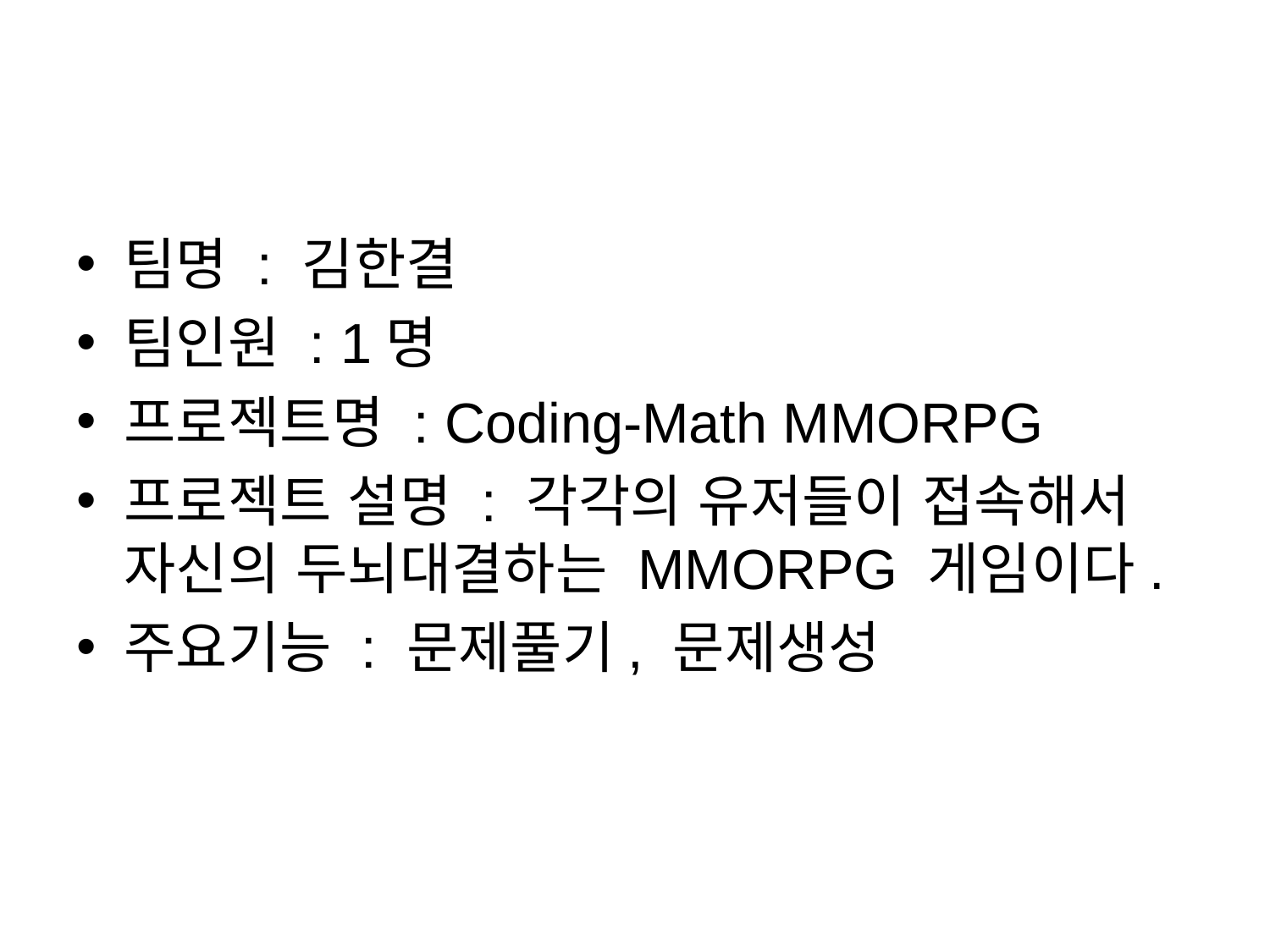

#
팀명 : 김한결
팀인원 : 1명
프로젝트명 : Coding-Math MMORPG
프로젝트 설명 : 각각의 유저들이 접속해서 자신의 두뇌대결하는 MMORPG 게임이다.
주요기능 : 문제풀기, 문제생성